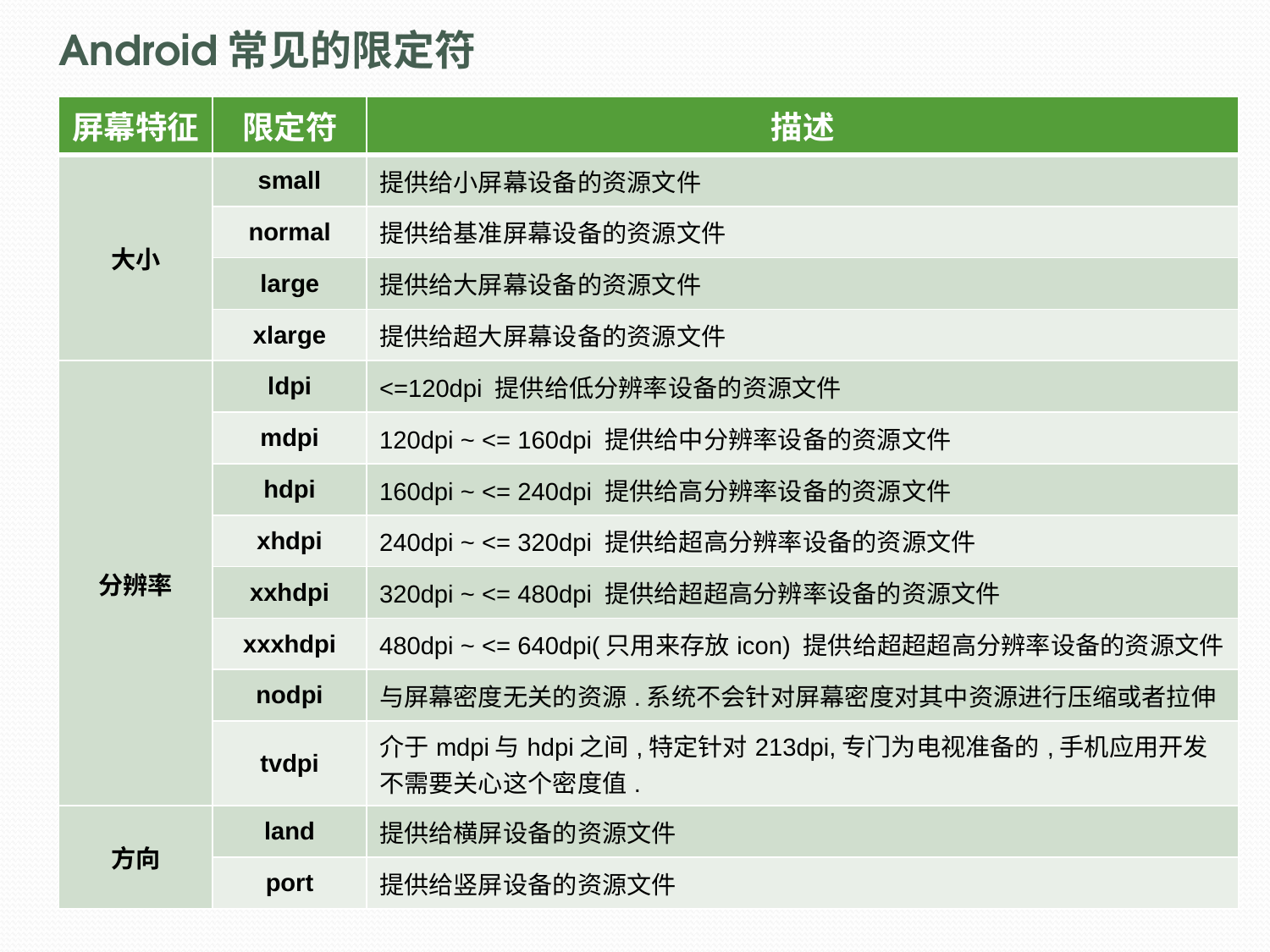

# Android常见的限定符
| 屏幕特征 | 限定符 | 描述 |
| --- | --- | --- |
| 大小 | small | 提供给小屏幕设备的资源文件 |
|  | normal | 提供给基准屏幕设备的资源文件 |
|  | large | 提供给大屏幕设备的资源文件 |
|  | xlarge | 提供给超大屏幕设备的资源文件 |
| 分辨率 | ldpi | <=120dpi 提供给低分辨率设备的资源文件 |
|  | mdpi | 120dpi ~ <= 160dpi 提供给中分辨率设备的资源文件 |
|  | hdpi | 160dpi ~ <= 240dpi 提供给高分辨率设备的资源文件 |
|  | xhdpi | 240dpi ~ <= 320dpi 提供给超高分辨率设备的资源文件 |
|  | xxhdpi | 320dpi ~ <= 480dpi 提供给超超高分辨率设备的资源文件 |
|  | xxxhdpi | 480dpi ~ <= 640dpi(只用来存放icon) 提供给超超超高分辨率设备的资源文件 |
|  | nodpi | 与屏幕密度无关的资源.系统不会针对屏幕密度对其中资源进行压缩或者拉伸 |
|  | tvdpi | 介于mdpi与hdpi之间,特定针对213dpi,专门为电视准备的,手机应用开发不需要关心这个密度值. |
| 方向 | land | 提供给横屏设备的资源文件 |
|  | port | 提供给竖屏设备的资源文件 |